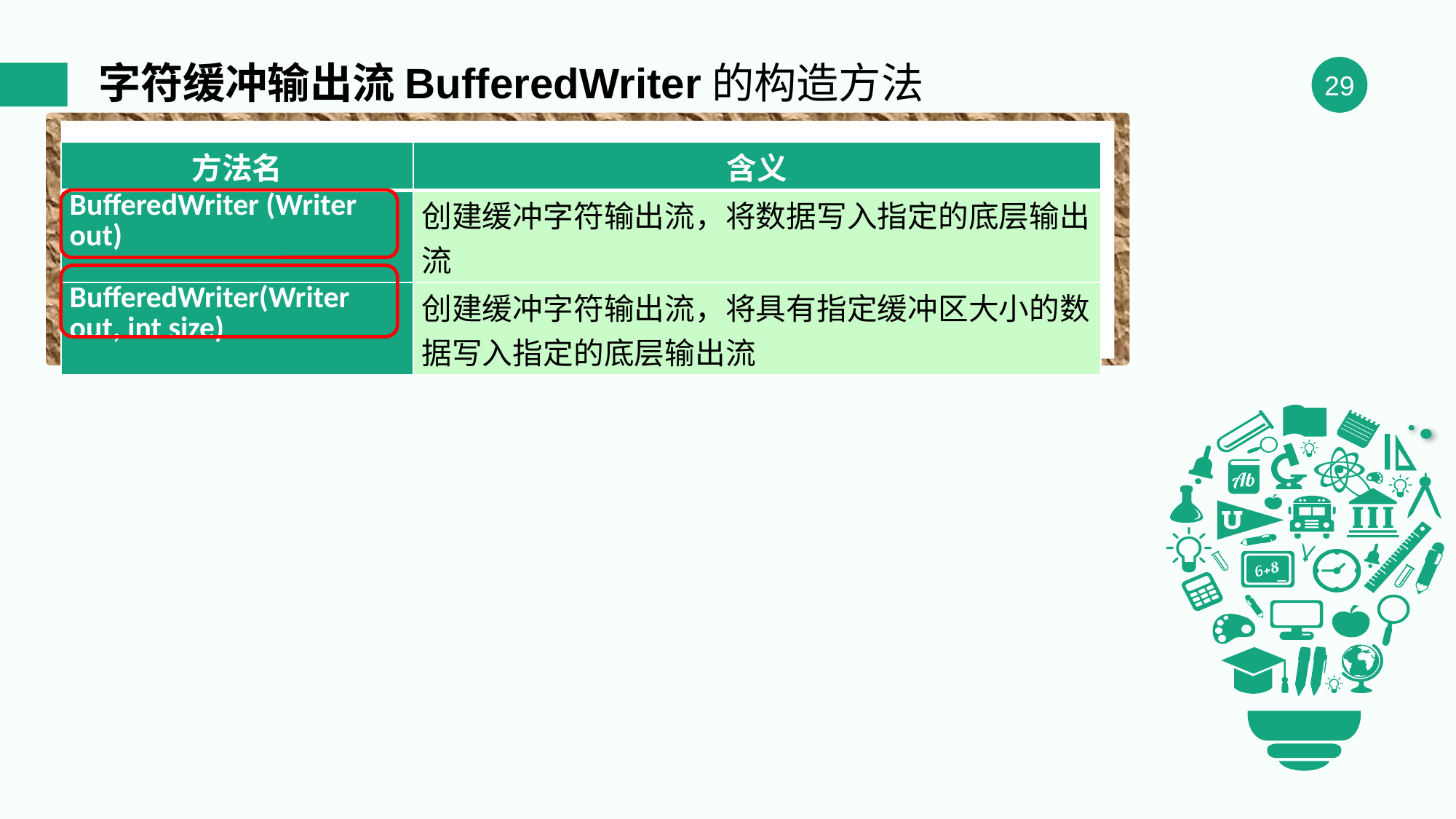

字符缓冲输出流BufferedWriter的构造方法

| 方法名 | 含义 |
| --- | --- |
| BufferedWriter (Writer out) | 创建缓冲字符输出流，将数据写入指定的底层输出流 |
| BufferedWriter(Writer out, int size) | 创建缓冲字符输出流，将具有指定缓冲区大小的数据写入指定的底层输出流 |